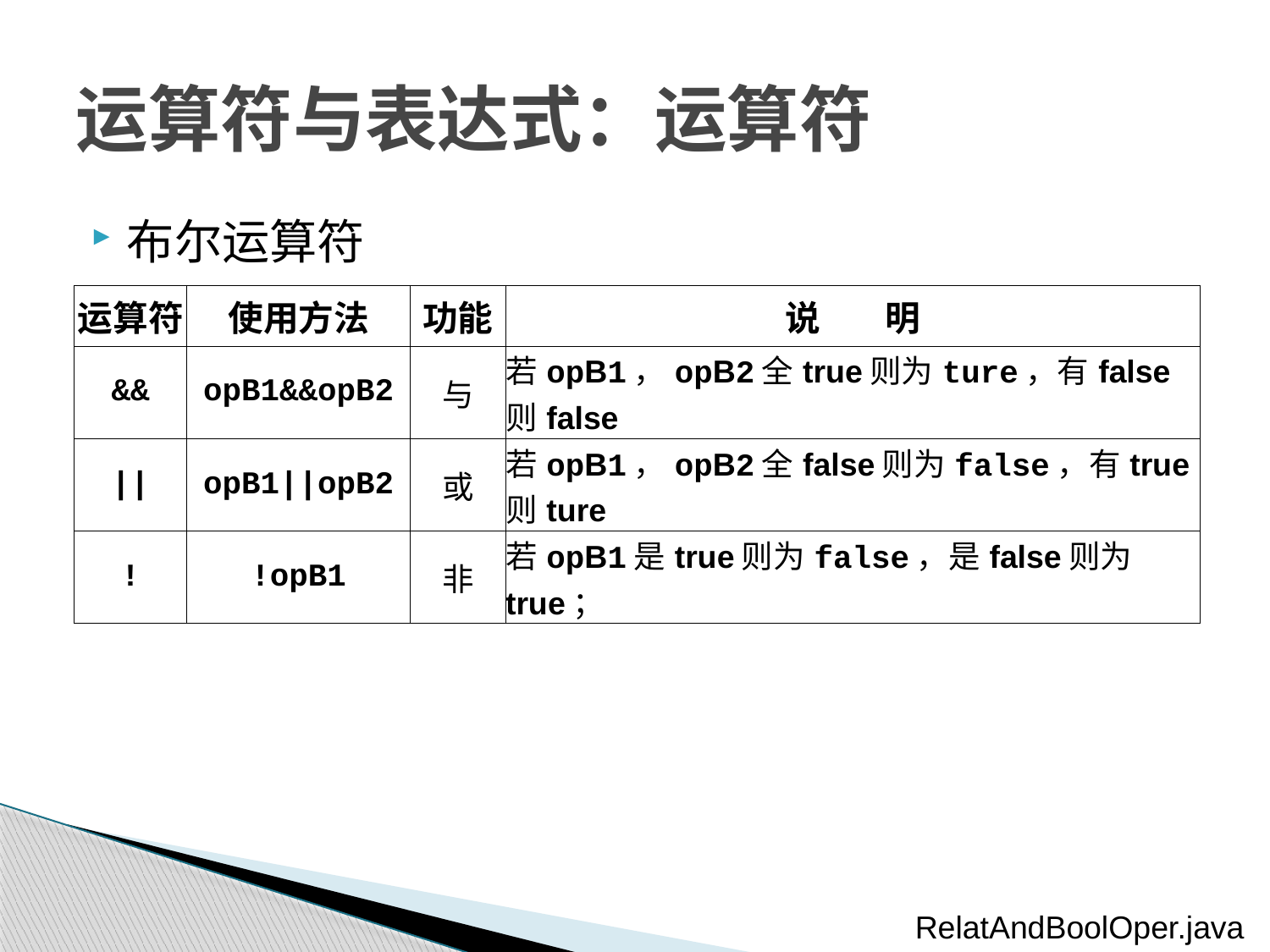

# 运算符与表达式：运算符
布尔运算符
| 运算符 | 使用方法 | 功能 | 说 明 |
| --- | --- | --- | --- |
| && | opB1&&opB2 | 与 | 若opB1，opB2全true则为ture，有false则false |
| || | opB1||opB2 | 或 | 若opB1，opB2全false则为false，有true则ture |
| ! | !opB1 | 非 | 若opB1是true则为false，是false则为true； |
RelatAndBoolOper.java